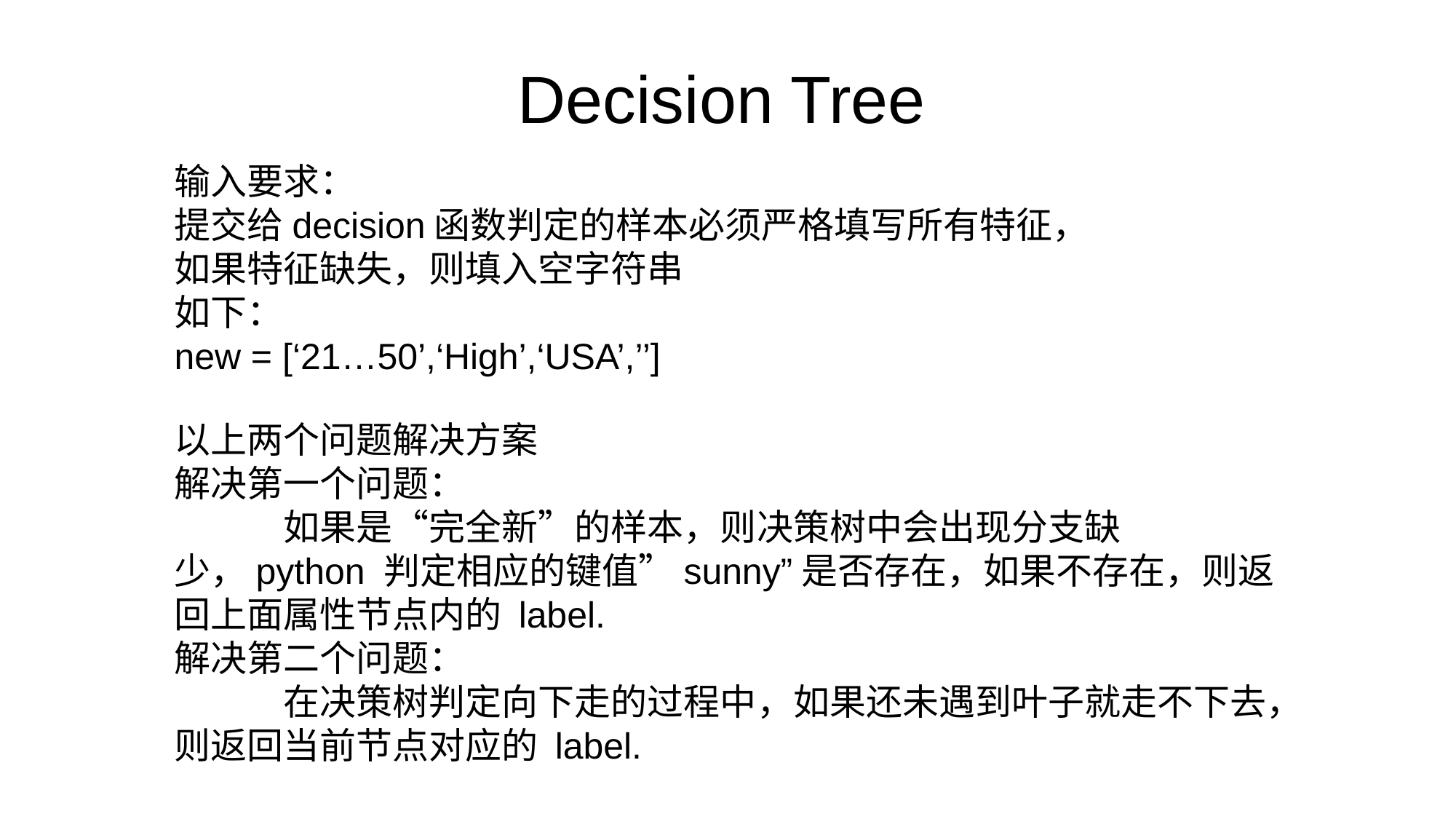

Decision Tree
输入要求：
提交给decision函数判定的样本必须严格填写所有特征，
如果特征缺失，则填入空字符串
如下：
new = [‘21…50’,‘High’,‘USA’,’’]
以上两个问题解决方案
解决第一个问题：
	如果是“完全新”的样本，则决策树中会出现分支缺少，python 判定相应的键值”sunny”是否存在，如果不存在，则返回上面属性节点内的 label.
解决第二个问题：
	在决策树判定向下走的过程中，如果还未遇到叶子就走不下去，则返回当前节点对应的 label.